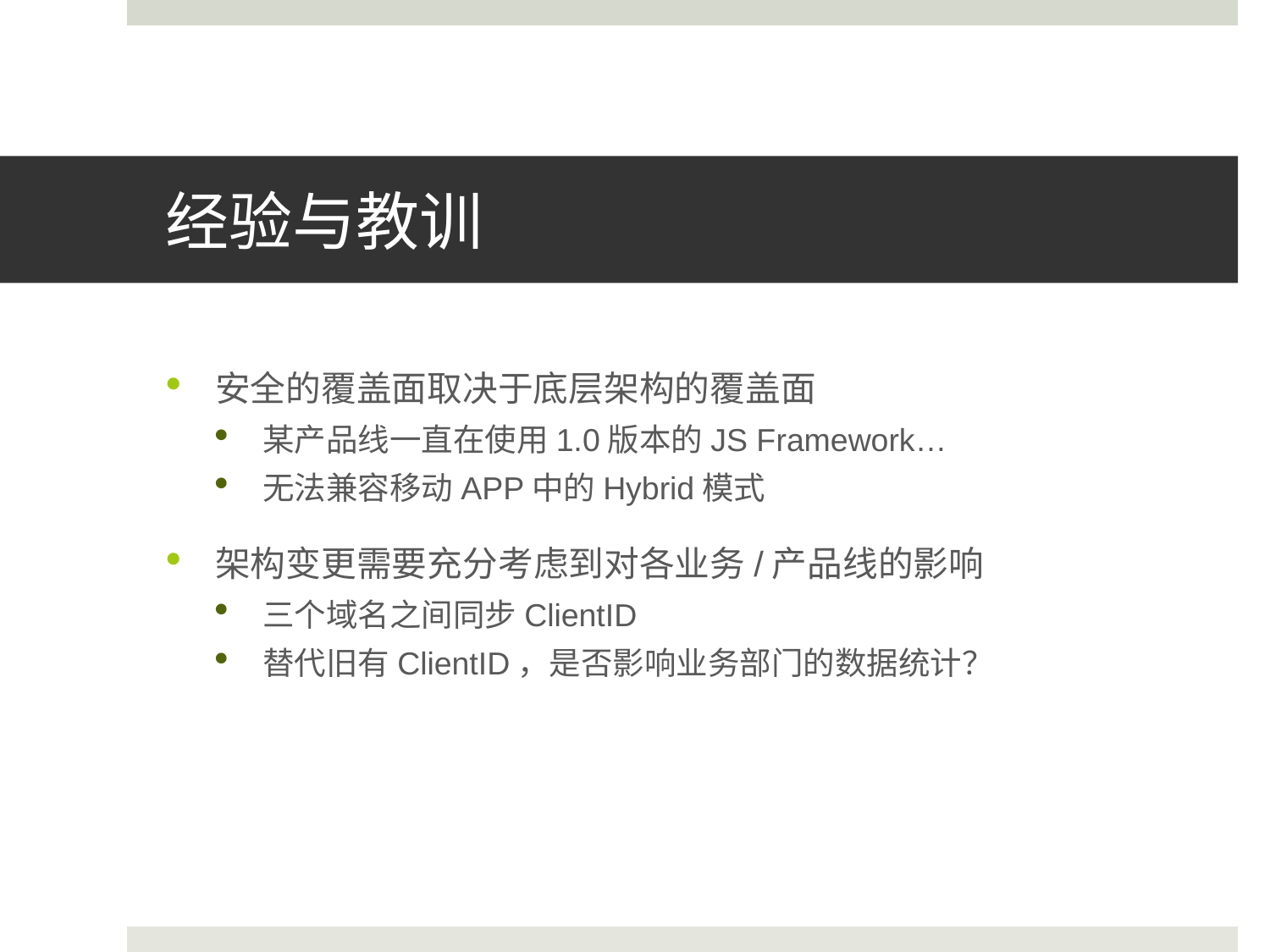

# 经验与教训
安全的覆盖面取决于底层架构的覆盖面
某产品线一直在使用1.0版本的JS Framework…
无法兼容移动APP中的Hybrid模式
架构变更需要充分考虑到对各业务/产品线的影响
三个域名之间同步ClientID
替代旧有ClientID，是否影响业务部门的数据统计？